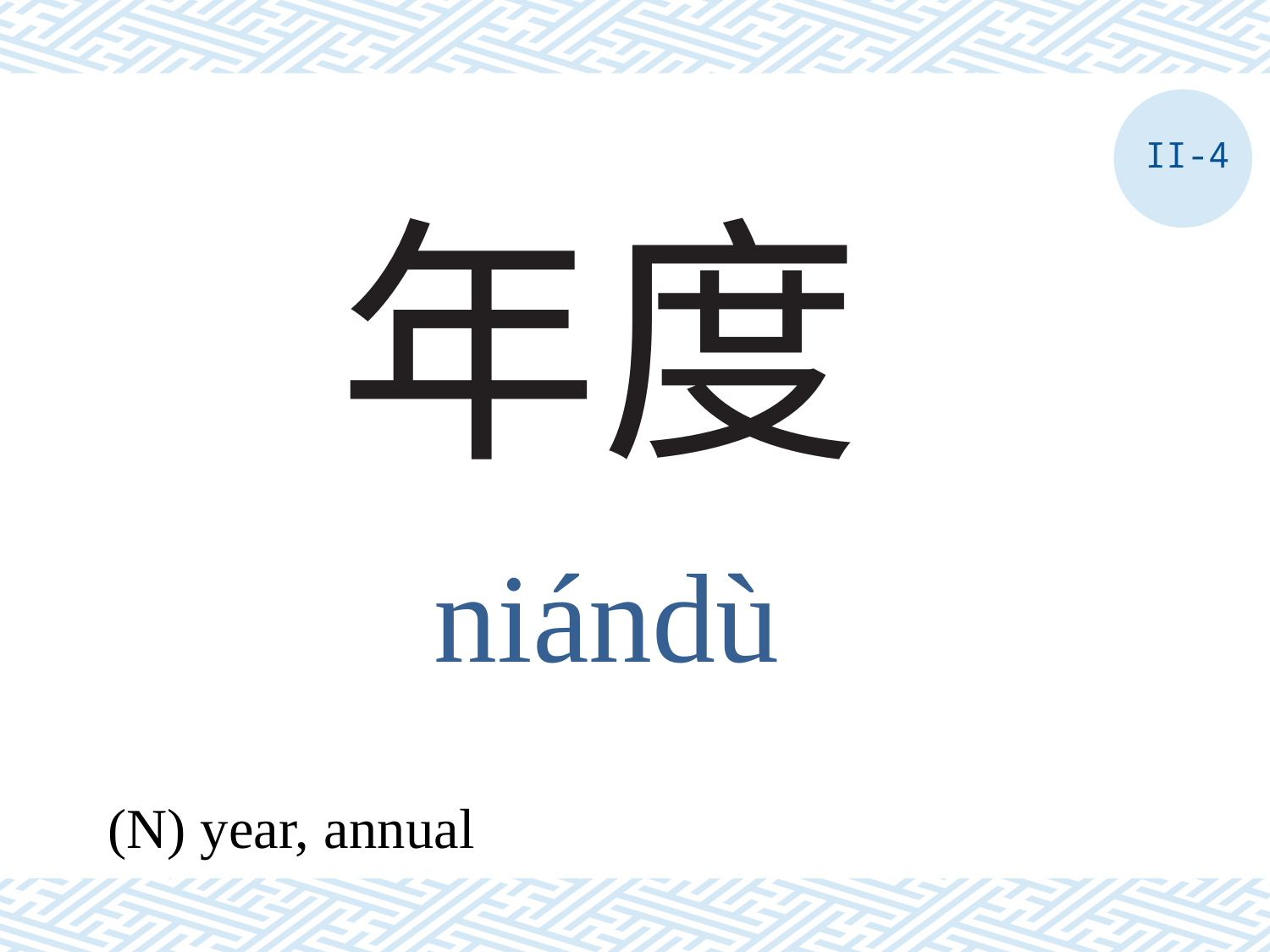

II-4

# 年度
niándù
(N) year, annual